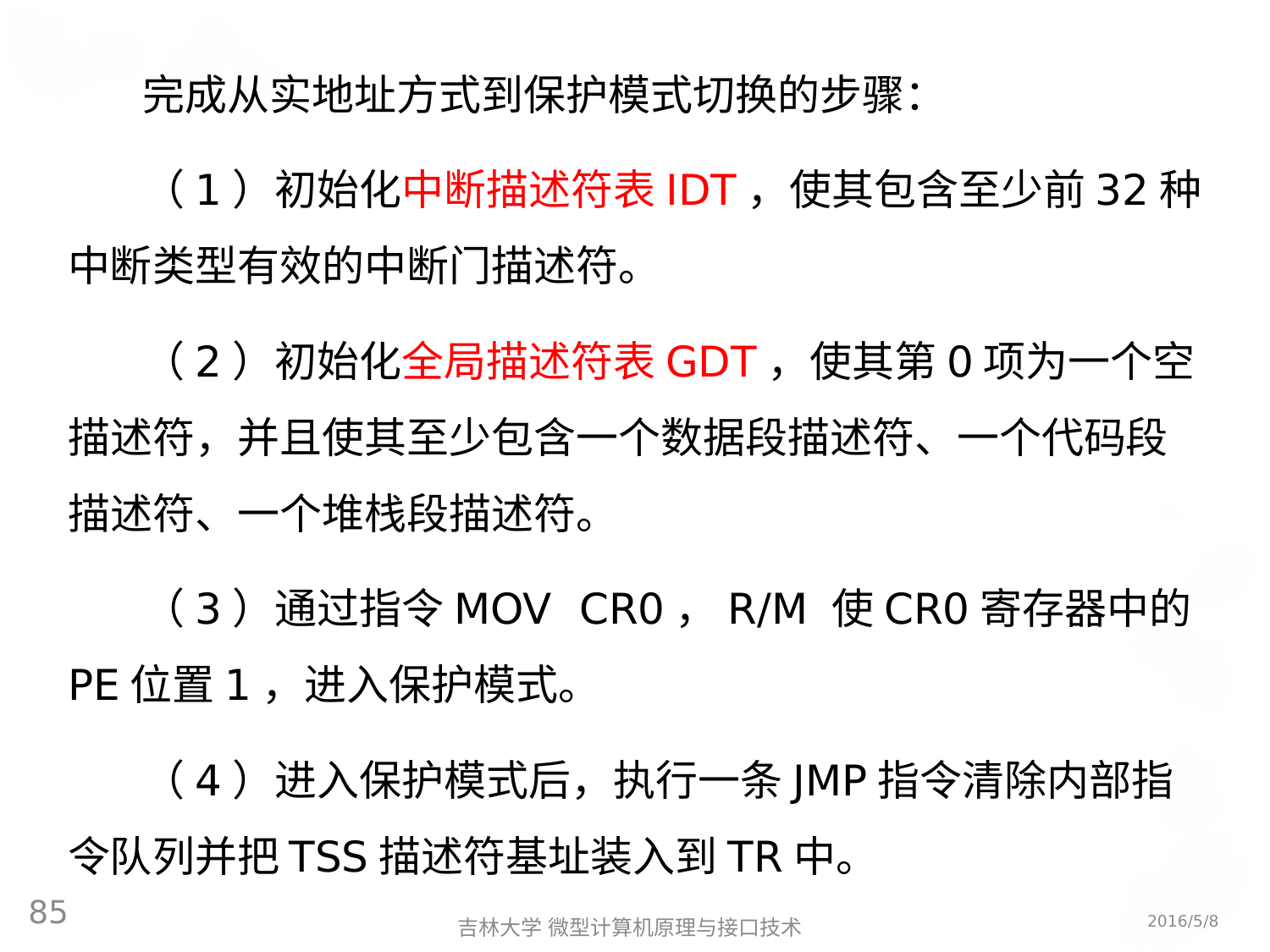

完成从实地址方式到保护模式切换的步骤：
（1）初始化中断描述符表IDT，使其包含至少前32种中断类型有效的中断门描述符。
（2）初始化全局描述符表GDT，使其第0项为一个空描述符，并且使其至少包含一个数据段描述符、一个代码段描述符、一个堆栈段描述符。
（3）通过指令MOV  CR0，R/M 使CR0寄存器中的PE位置1，进入保护模式。
（4）进入保护模式后，执行一条JMP指令清除内部指令队列并把TSS描述符基址装入到TR中。
85
2016/5/8
吉林大学 微型计算机原理与接口技术